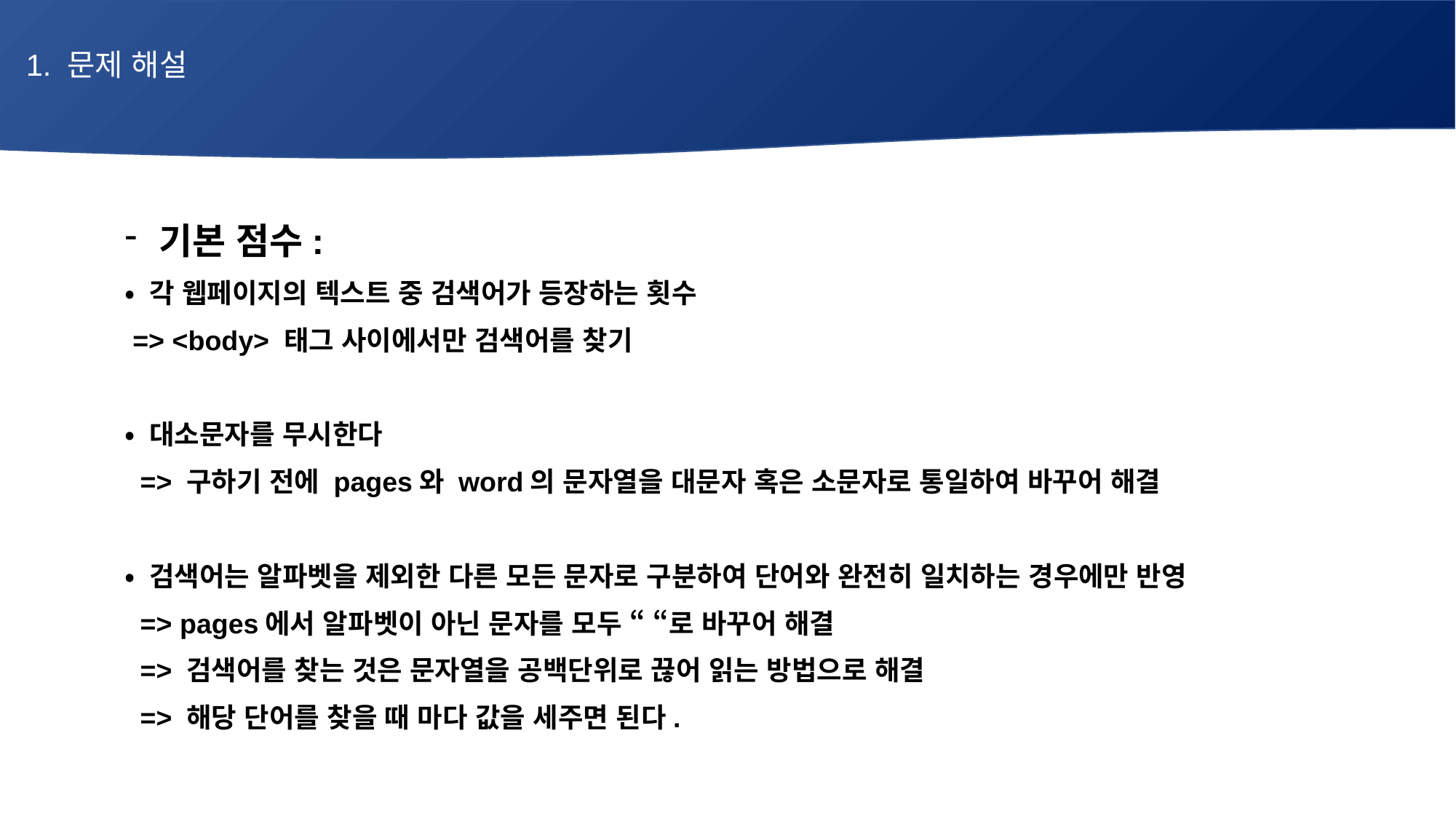

1. 문제 해설
# 매주 1 과제 LV2
기본 점수:
• 각 웹페이지의 텍스트 중 검색어가 등장하는 횟수
 => <body> 태그 사이에서만 검색어를 찾기

• 대소문자를 무시한다
  => 구하기 전에 pages와 word의 문자열을 대문자 혹은 소문자로 통일하여 바꾸어 해결

• 검색어는 알파벳을 제외한 다른 모든 문자로 구분하여 단어와 완전히 일치하는 경우에만 반영
  => pages에서 알파벳이 아닌 문자를 모두 “ “로 바꾸어 해결
  => 검색어를 찾는 것은 문자열을 공백단위로 끊어 읽는 방법으로 해결
  => 해당 단어를 찾을 때 마다 값을 세주면 된다.